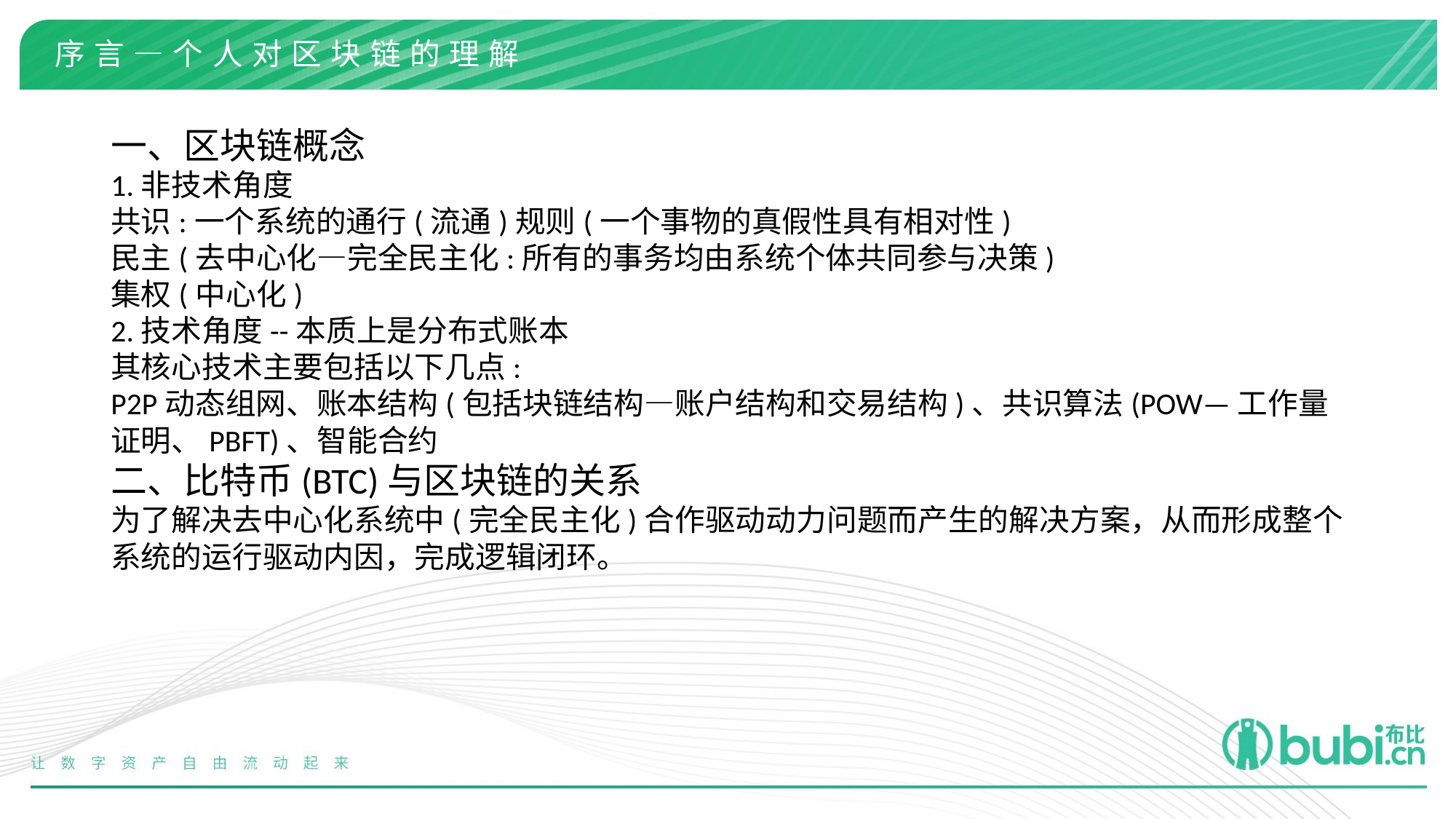

# 序言—个人对区块链的理解
一、区块链概念
1.非技术角度
共识:一个系统的通行(流通)规则(一个事物的真假性具有相对性)
民主(去中心化—完全民主化:所有的事务均由系统个体共同参与决策)
集权(中心化)
2.技术角度--本质上是分布式账本
其核心技术主要包括以下几点:
P2P动态组网、账本结构(包括块链结构—账户结构和交易结构)、共识算法(POW—工作量证明、PBFT)、智能合约
二、比特币(BTC)与区块链的关系
为了解决去中心化系统中(完全民主化)合作驱动动力问题而产生的解决方案，从而形成整个系统的运行驱动内因，完成逻辑闭环。